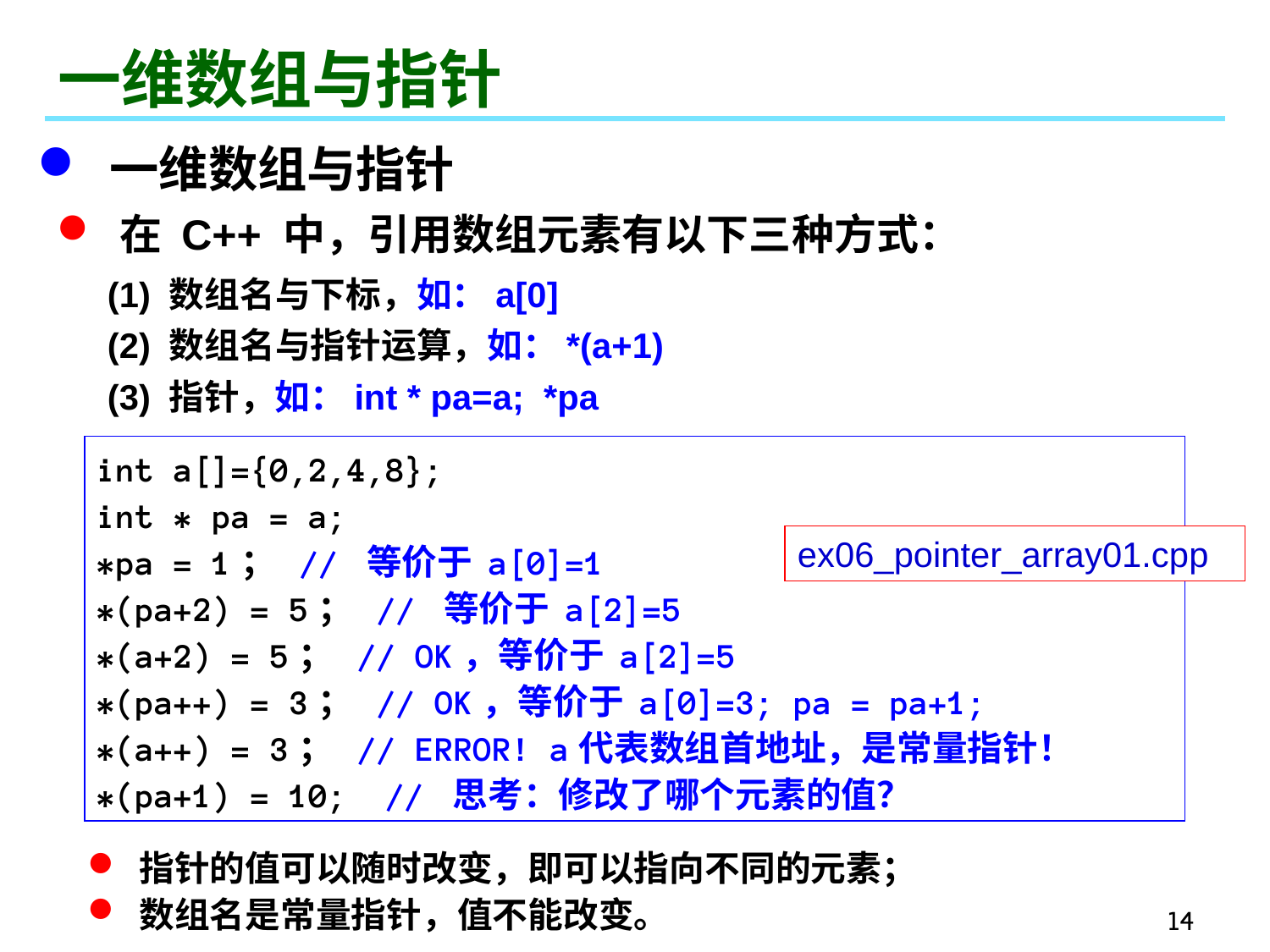

# 一维数组与指针
 一维数组与指针
 在 C++ 中，引用数组元素有以下三种方式：
(1) 数组名与下标，如：a[0]
(2) 数组名与指针运算，如：*(a+1)
(3) 指针，如：int * pa=a;  *pa
int a[]={0,2,4,8};
int * pa = a;
*pa = 1；  // 等价于 a[0]=1
*(pa+2) = 5；  // 等价于 a[2]=5
*(a+2) = 5；  // OK，等价于 a[2]=5
*(pa++) = 3；  // OK，等价于 a[0]=3; pa = pa+1;
*(a++) = 3；  // ERROR! a代表数组首地址，是常量指针！
*(pa+1) = 10;  // 思考：修改了哪个元素的值？
ex06_pointer_array01.cpp
 指针的值可以随时改变，即可以指向不同的元素；
 数组名是常量指针，值不能改变。
14